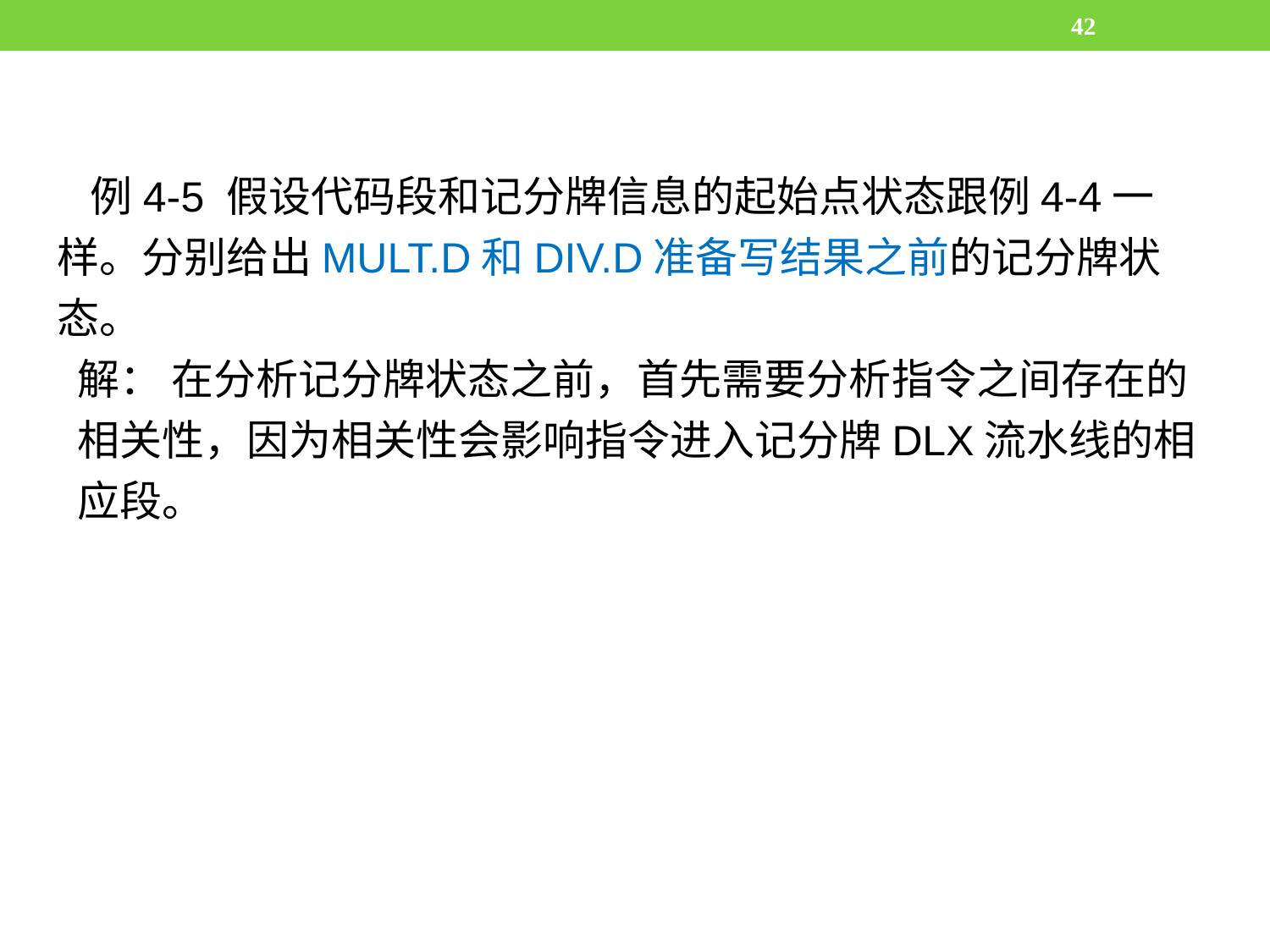

42
例4-5 假设代码段和记分牌信息的起始点状态跟例4-4一样。分别给出MULT.D和DIV.D准备写结果之前的记分牌状态。
解： 在分析记分牌状态之前，首先需要分析指令之间存在的相关性，因为相关性会影响指令进入记分牌DLX流水线的相应段。